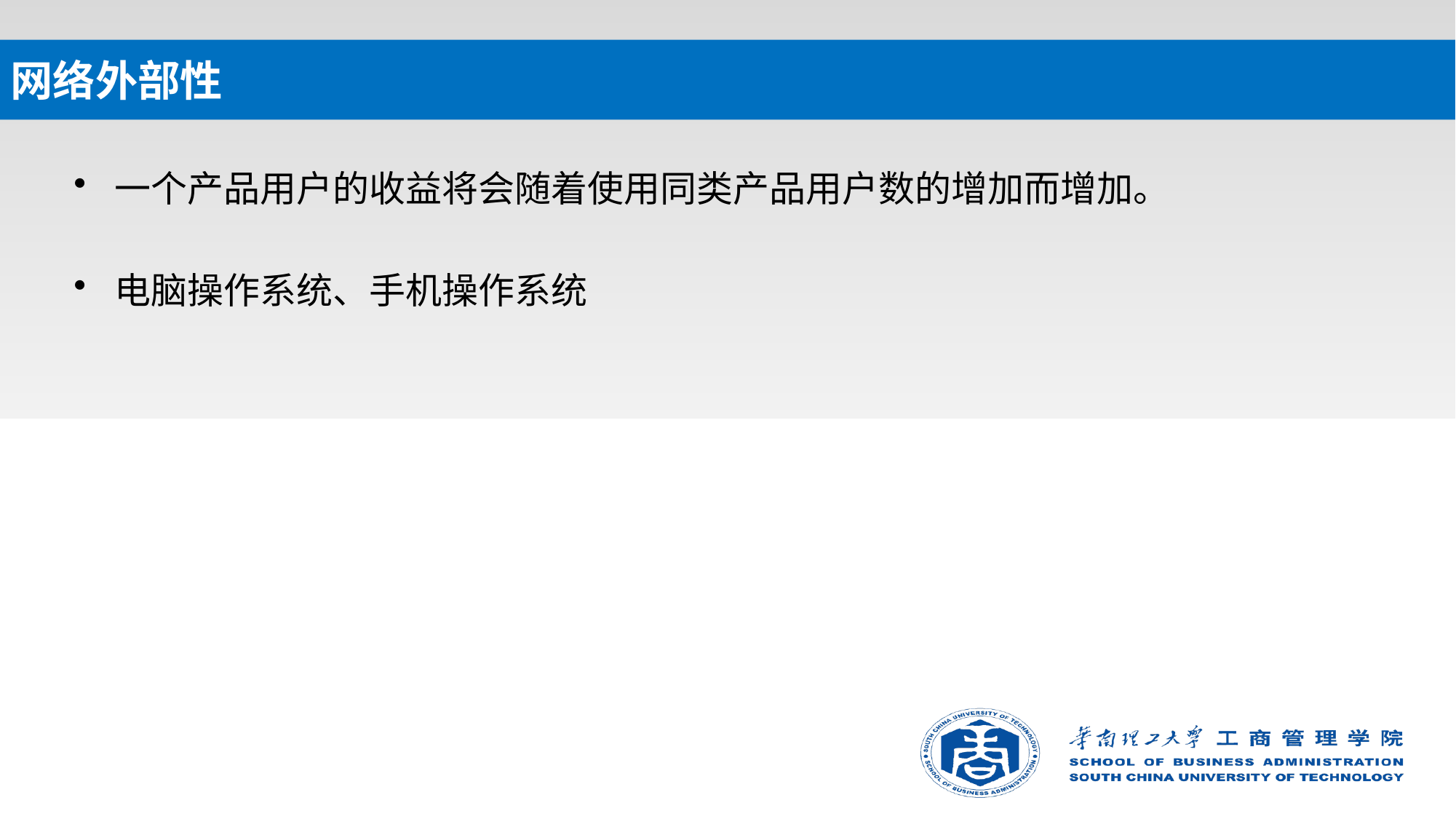

# 网络外部性
一个产品用户的收益将会随着使用同类产品用户数的增加而增加。

电脑操作系统、手机操作系统